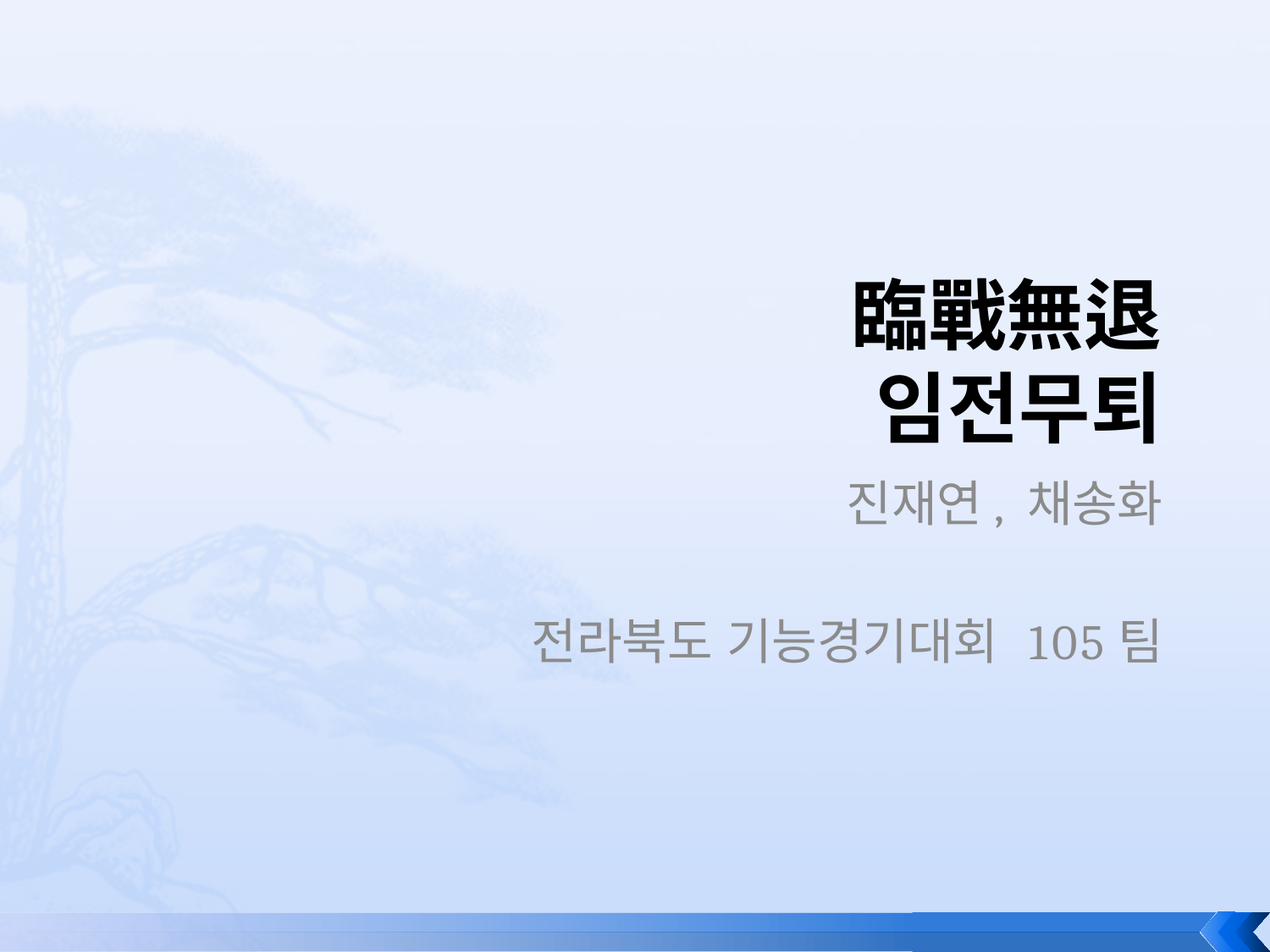

# 臨戰無退 임전무퇴
진재연, 채송화

전라북도 기능경기대회 105팀